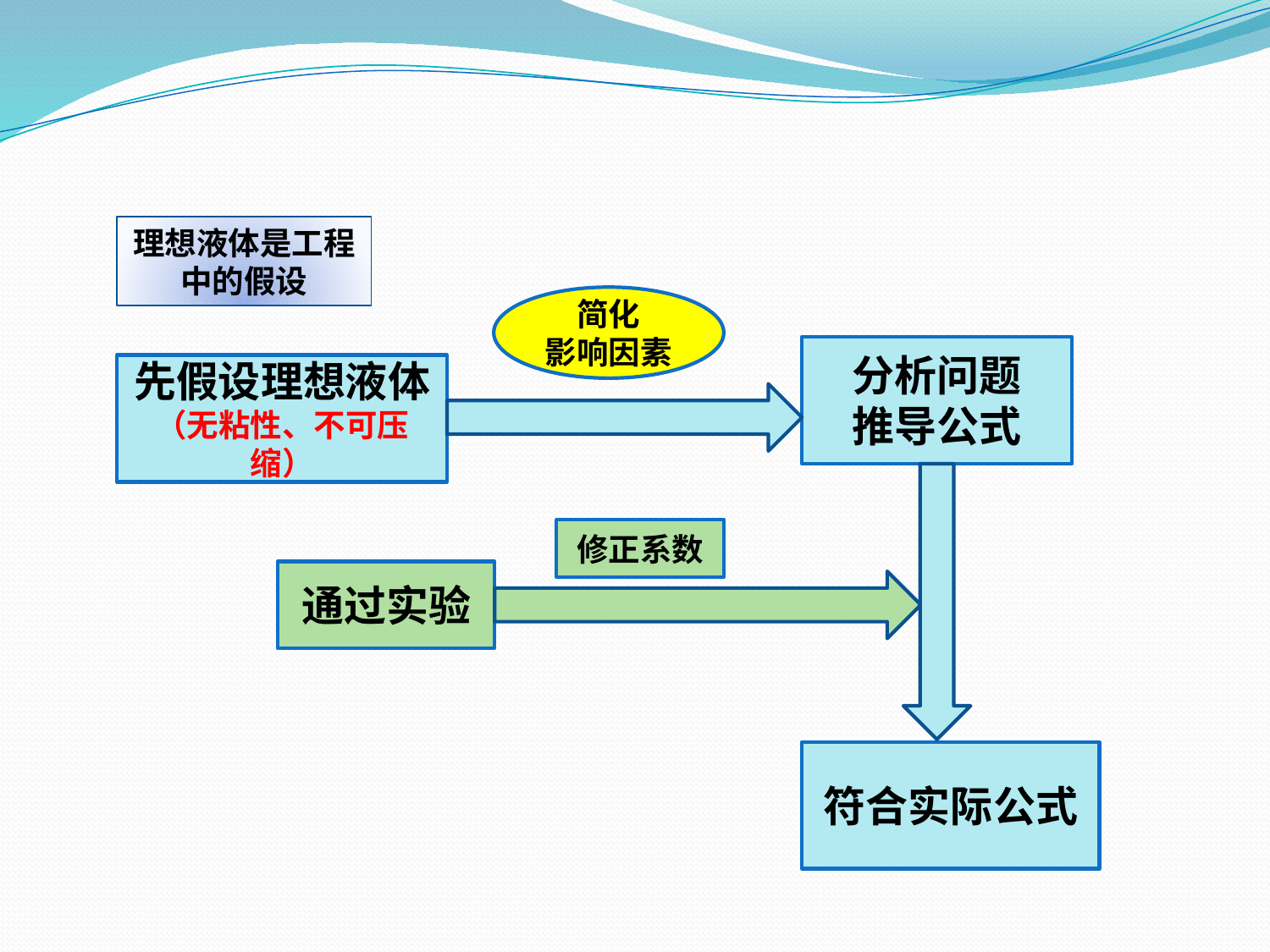

理想液体是工程中的假设
简化
影响因素
分析问题
推导公式
先假设理想液体
（无粘性、不可压缩）

修正系数
通过实验

符合实际公式